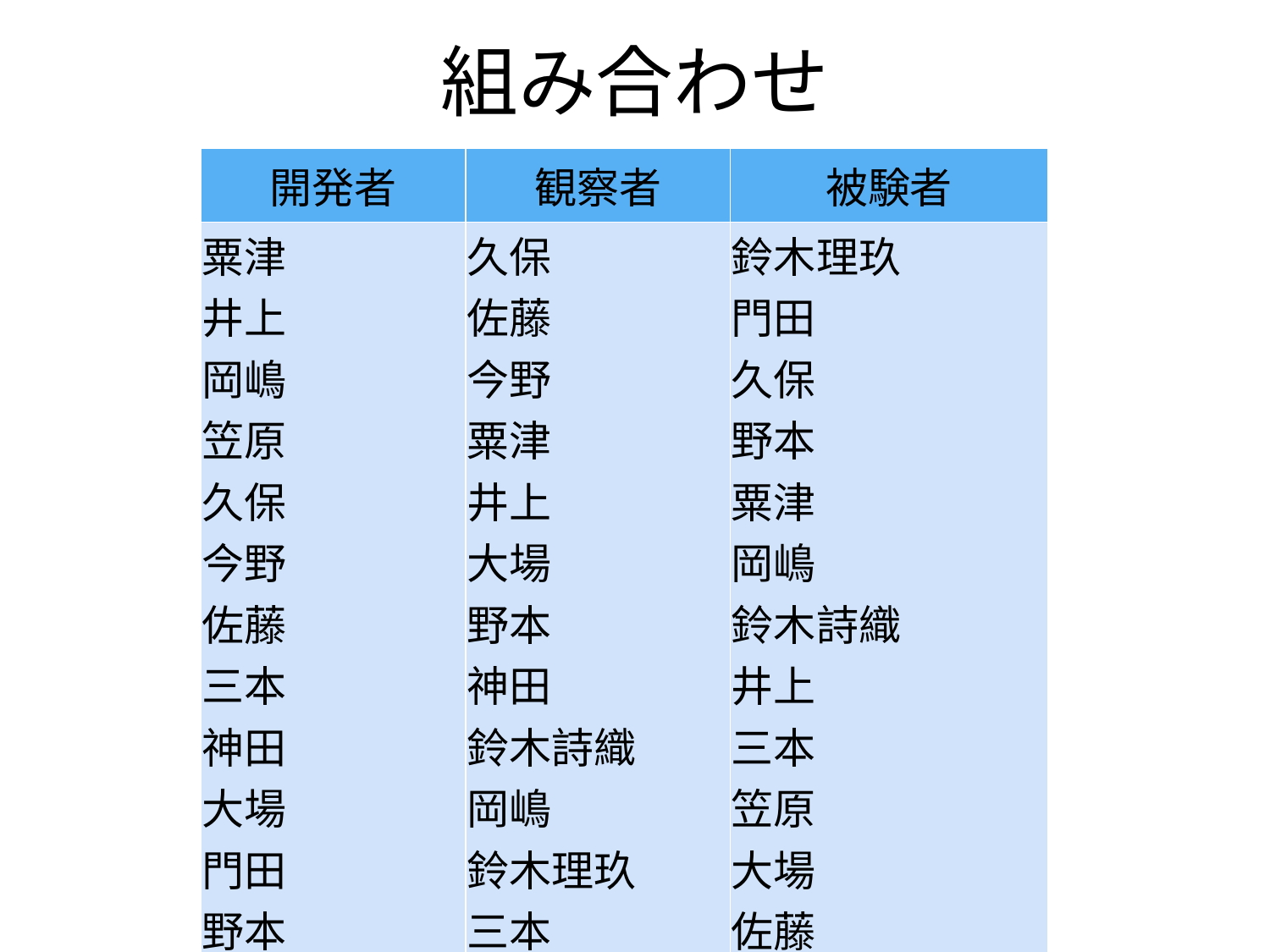

# 組み合わせ
| 開発者 | 観察者 | 被験者 |
| --- | --- | --- |
| 粟津 井上 岡嶋 笠原 久保 今野 佐藤 三本 神田 大場 門田 野本 鈴木詩織 鈴木理玖 | 久保 佐藤 今野 粟津 井上 大場 野本 神田 鈴木詩織 岡嶋 鈴木理玖 三本 門田 笠原 | 鈴木理玖 門田 久保 野本 粟津 岡嶋 鈴木詩織 井上 三本 笠原 大場 佐藤 神田 今野 |